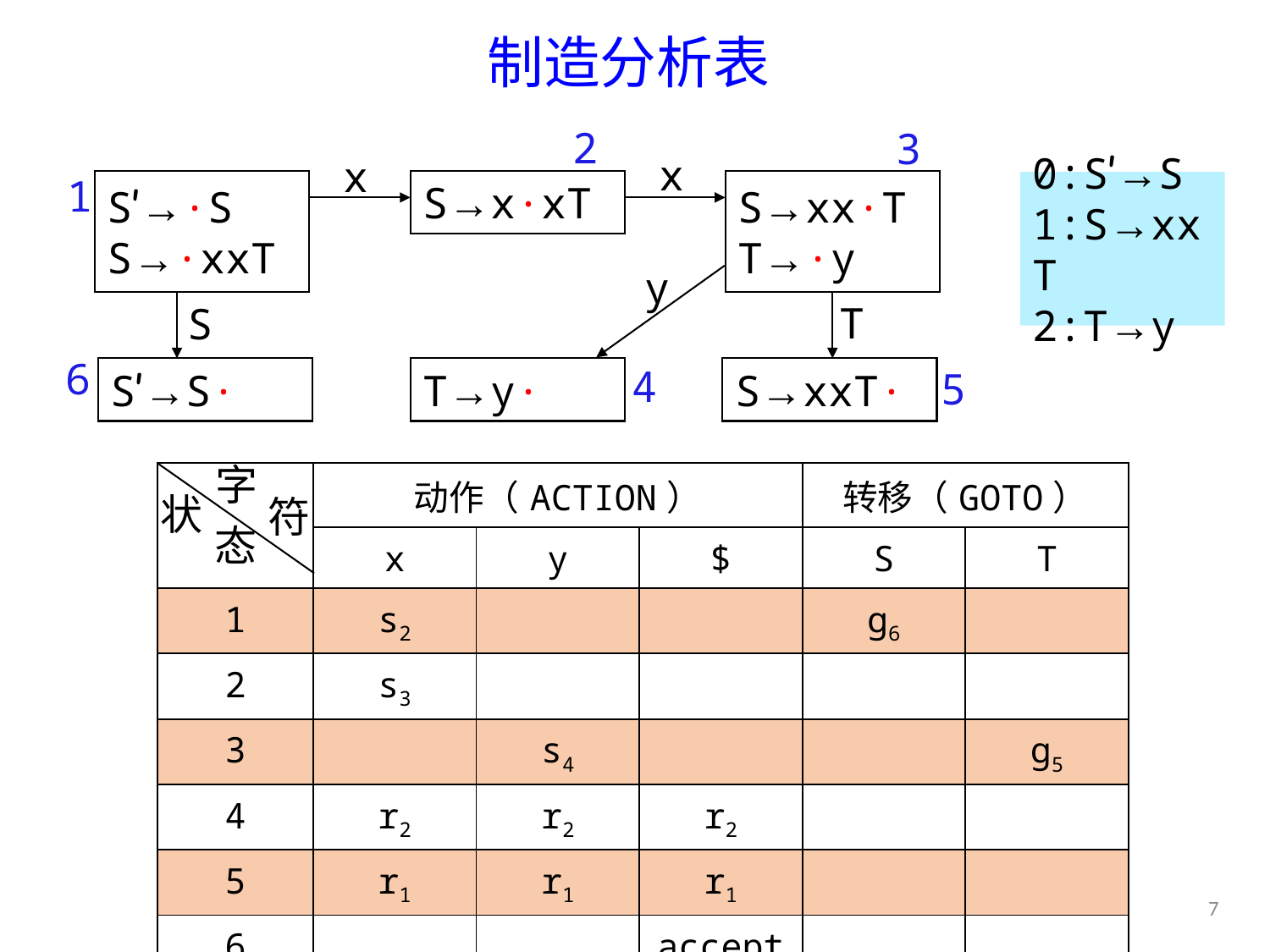

# 制造分析表
2
3
x
x
1
S’→·S
S→·xxT
S→x·xT
S→xx·T
T→·y
S’→S·
T→y·
S→xxT·
y
T
S
6
4
5
0:S’→S
1:S→xxT
2:T→y
字
状
符
态
|  | 动作（ACTION） |  |  | 转移（GOTO） |  |
| --- | --- | --- | --- | --- | --- |
|  | x | y | $ | S | T |
| 1 | s2 |  |  | g6 |  |
| 2 | s3 |  |  |  |  |
| 3 |  | s4 |  |  | g5 |
| 4 | r2 | r2 | r2 |  |  |
| 5 | r1 | r1 | r1 |  |  |
| 6 |  |  | accept |  |  |
7